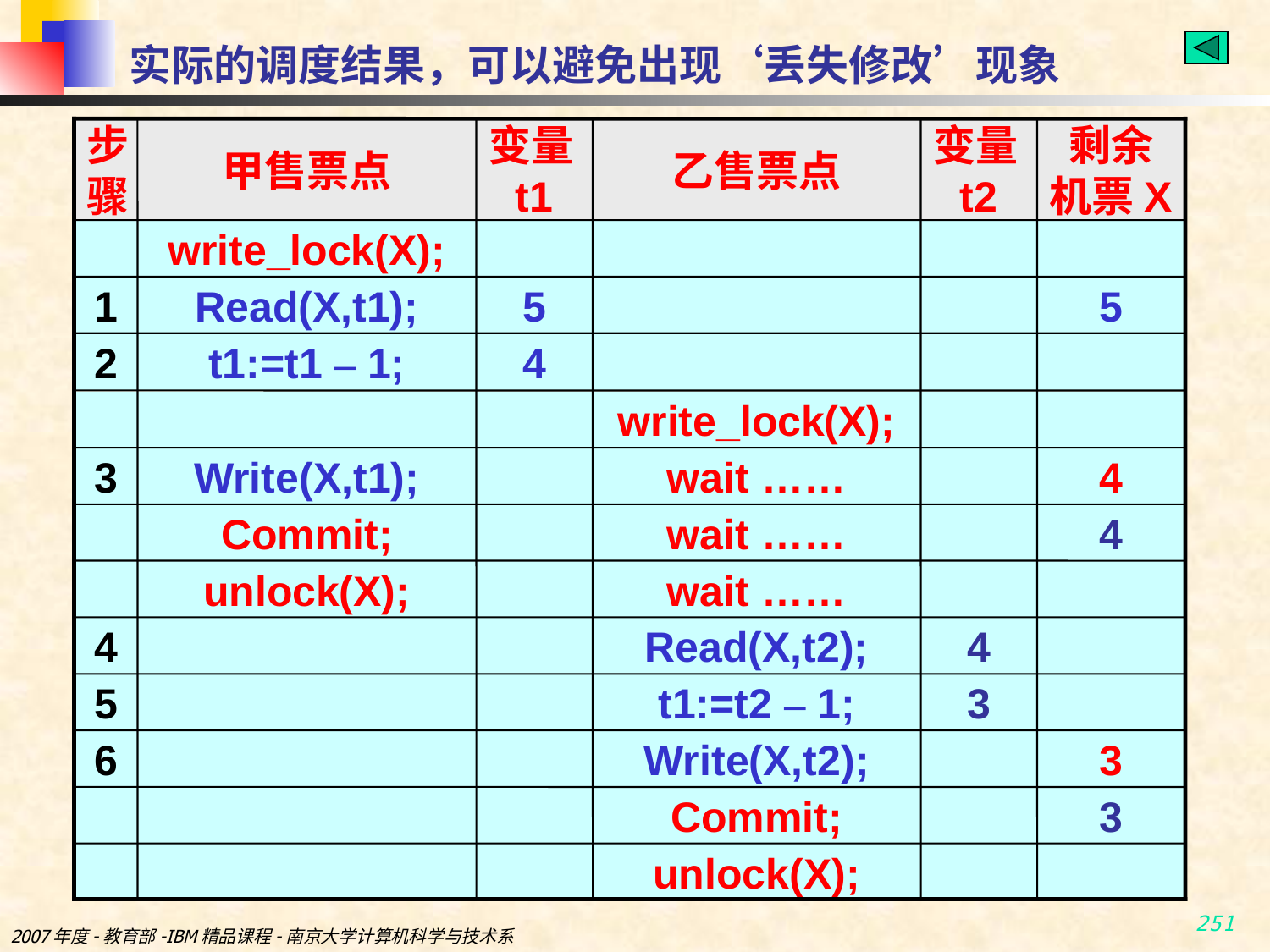

# 实际的调度结果，可以避免出现‘丢失修改’现象

步骤

甲售票点

变量t1

乙售票点

变量t2

剩余机票X

write_lock(X);

1

Read(X,t1);
5

5
2

t1:=t1 – 1;
4

write_lock(X);

3
Write(X,t1);

4
wait ……

Commit;

wait ……

4

unlock(X);

wait ……

4

Read(X,t2);

4
5

t1:=t2 – 1;
3

6

Write(X,t2);

3

Commit;

3

unlock(X);

251